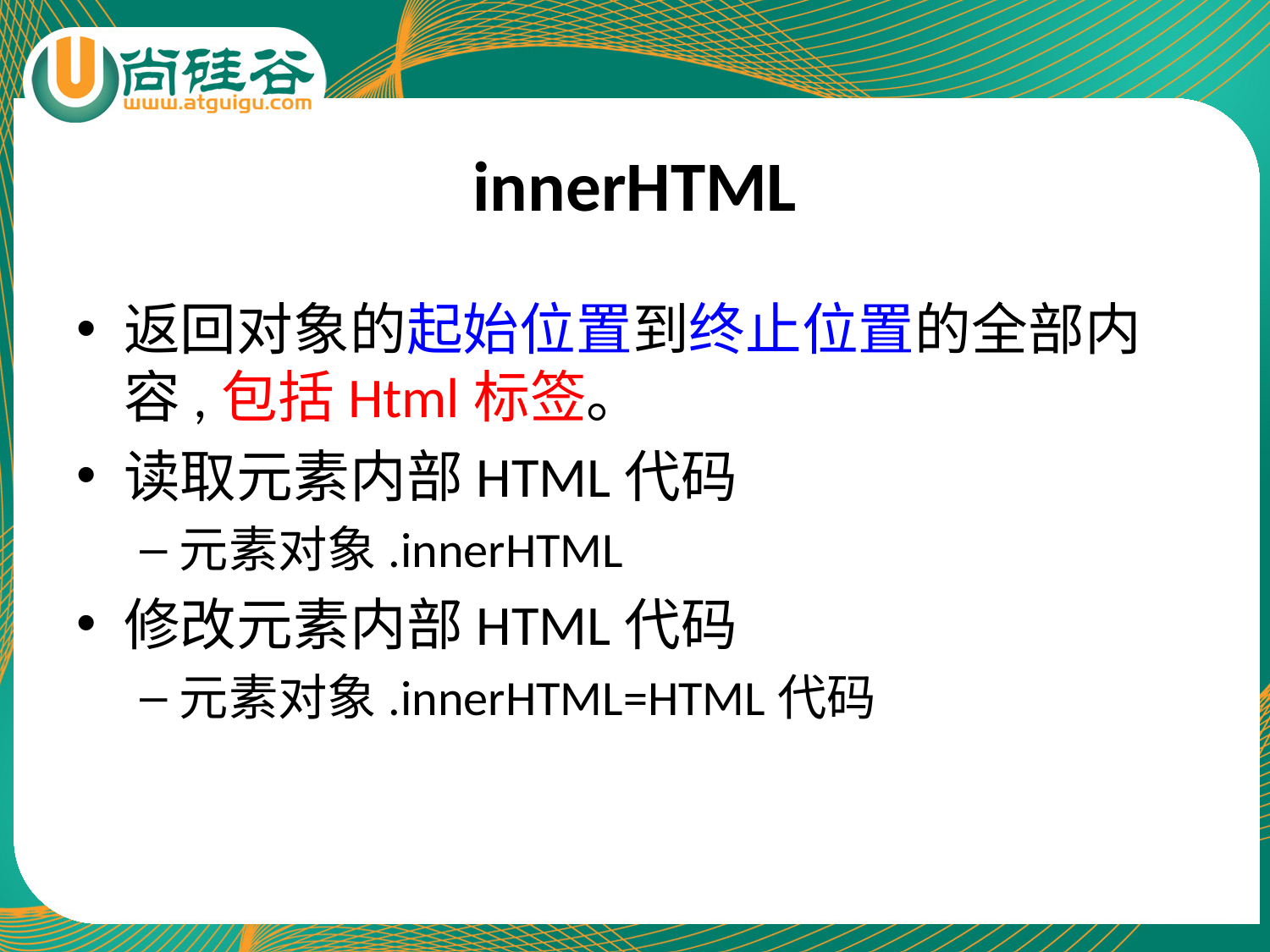

# innerHTML
返回对象的起始位置到终止位置的全部内容,包括Html标签。
读取元素内部HTML代码
元素对象.innerHTML
修改元素内部HTML代码
元素对象.innerHTML=HTML代码